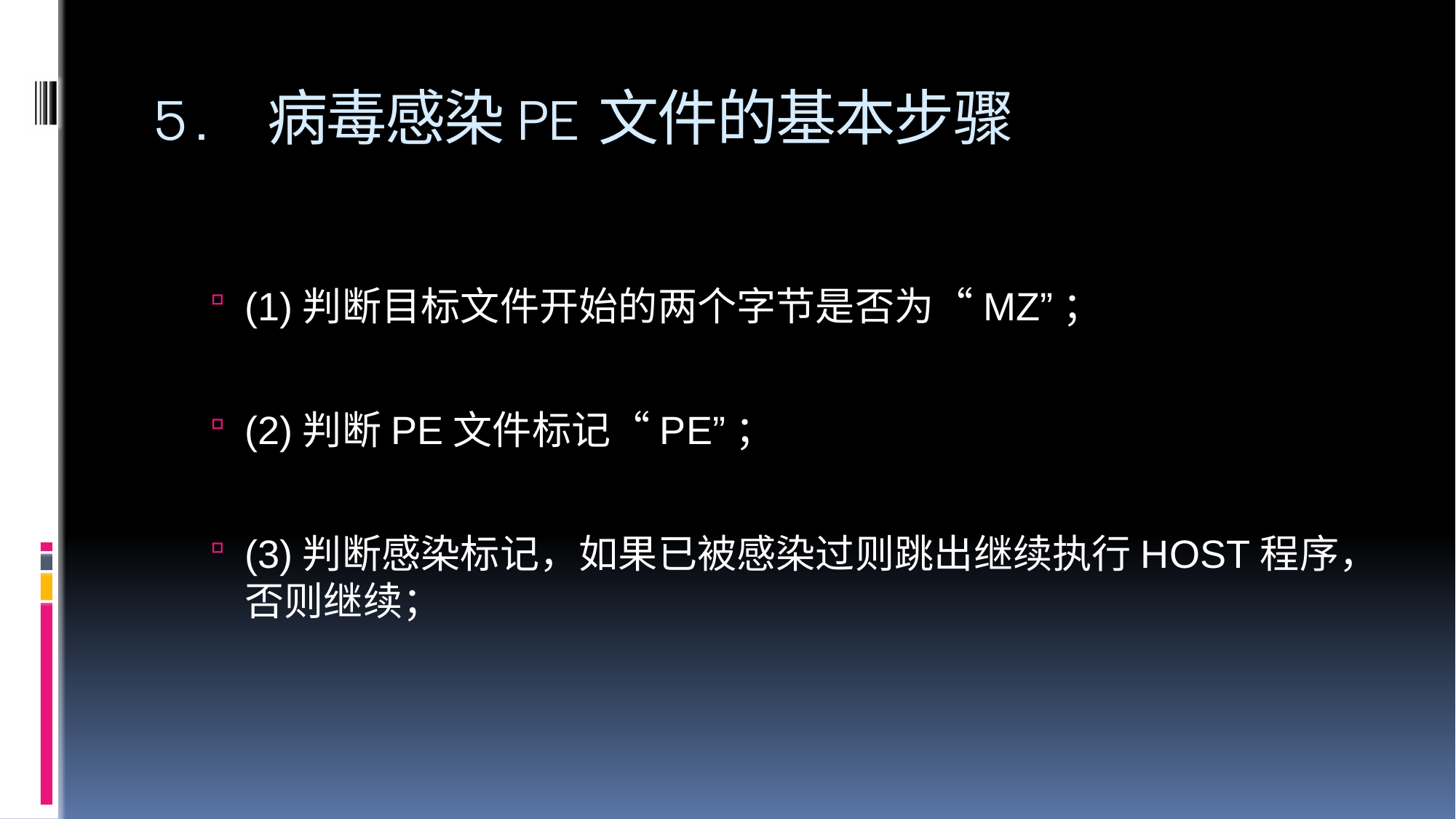

# 5. 病毒感染PE文件的基本步骤

(1)判断目标文件开始的两个字节是否为“MZ”；

(2)判断PE文件标记“PE”；

(3)判断感染标记，如果已被感染过则跳出继续执行HOST程序，否则继续；